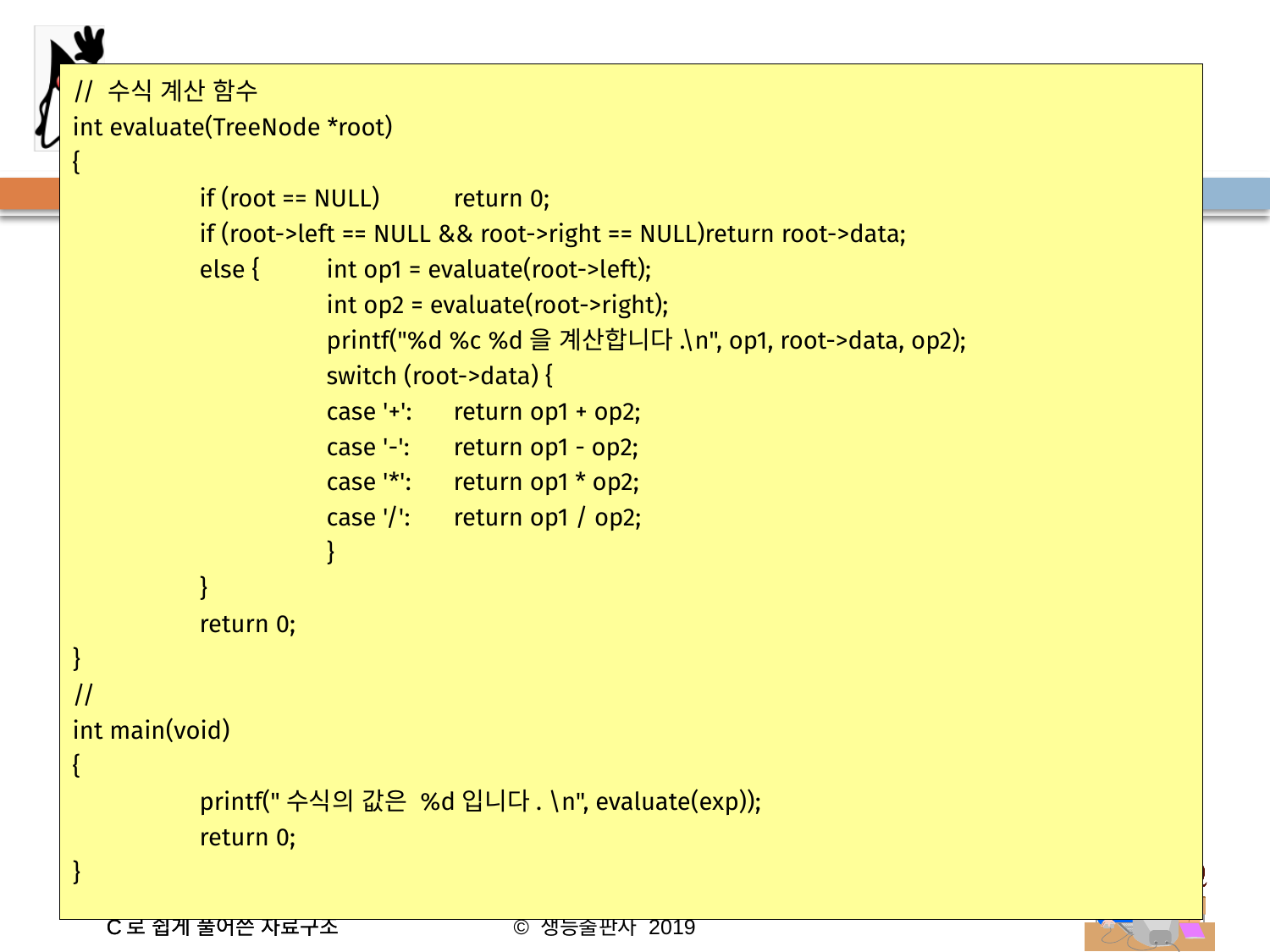

// 수식 계산 함수
int evaluate(TreeNode *root)
{
	if (root == NULL)	return 0;
	if (root->left == NULL && root->right == NULL)return root->data;
	else {	int op1 = evaluate(root->left);
		int op2 = evaluate(root->right);
		printf("%d %c %d을 계산합니다.\n", op1, root->data, op2);
		switch (root->data) {
		case '+':	return op1 + op2;
		case '-':	return op1 - op2;
		case '*':	return op1 * op2;
		case '/':	return op1 / op2;
		}
	}
	return 0;
}
//
int main(void)
{
	printf("수식의 값은 %d입니다. \n", evaluate(exp));
	return 0;
}